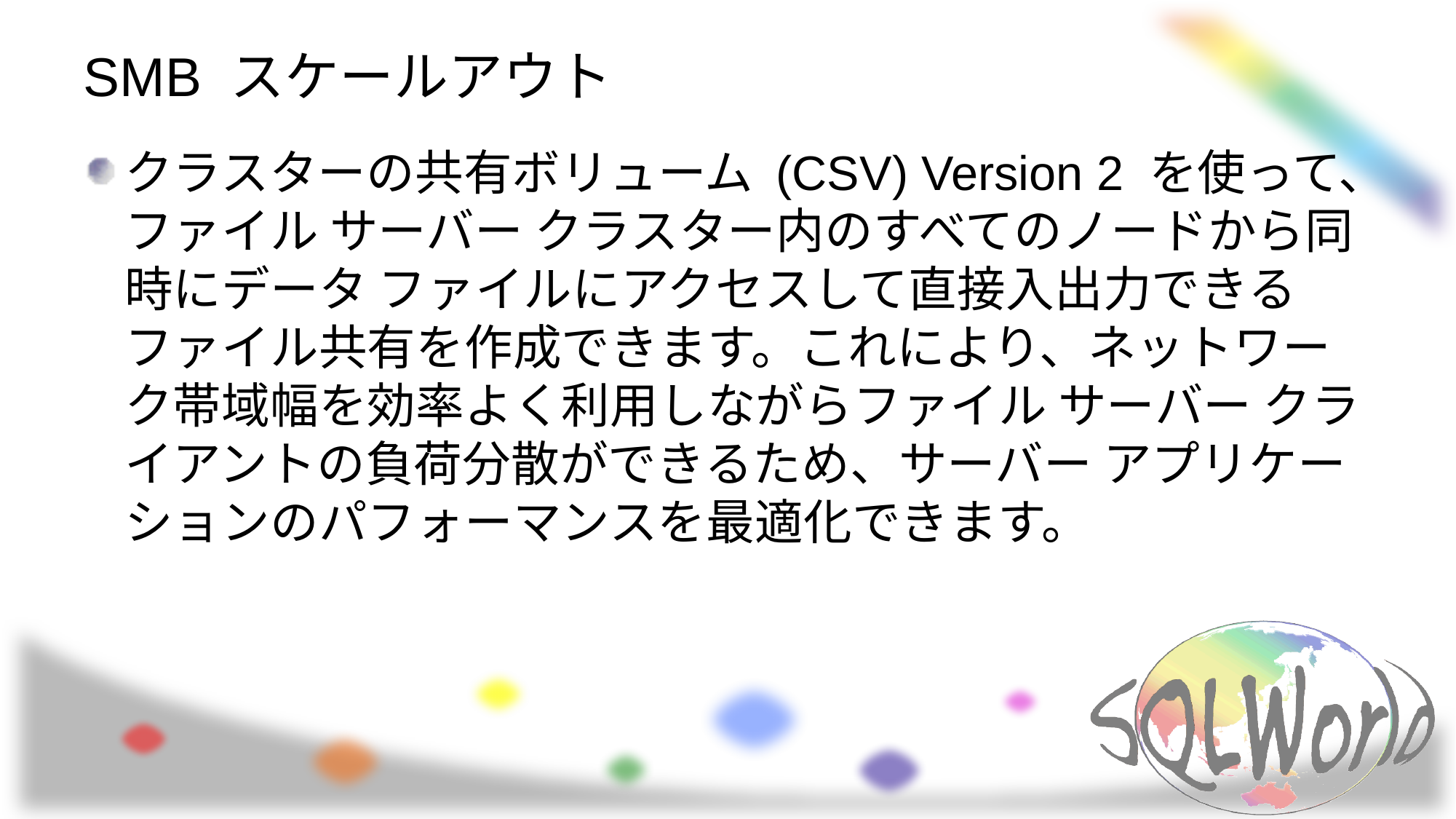

# SMB スケールアウト
クラスターの共有ボリューム (CSV) Version 2 を使って、ファイル サーバー クラスター内のすべてのノードから同時にデータ ファイルにアクセスして直接入出力できるファイル共有を作成できます。これにより、ネットワーク帯域幅を効率よく利用しながらファイル サーバー クライアントの負荷分散ができるため、サーバー アプリケーションのパフォーマンスを最適化できます。